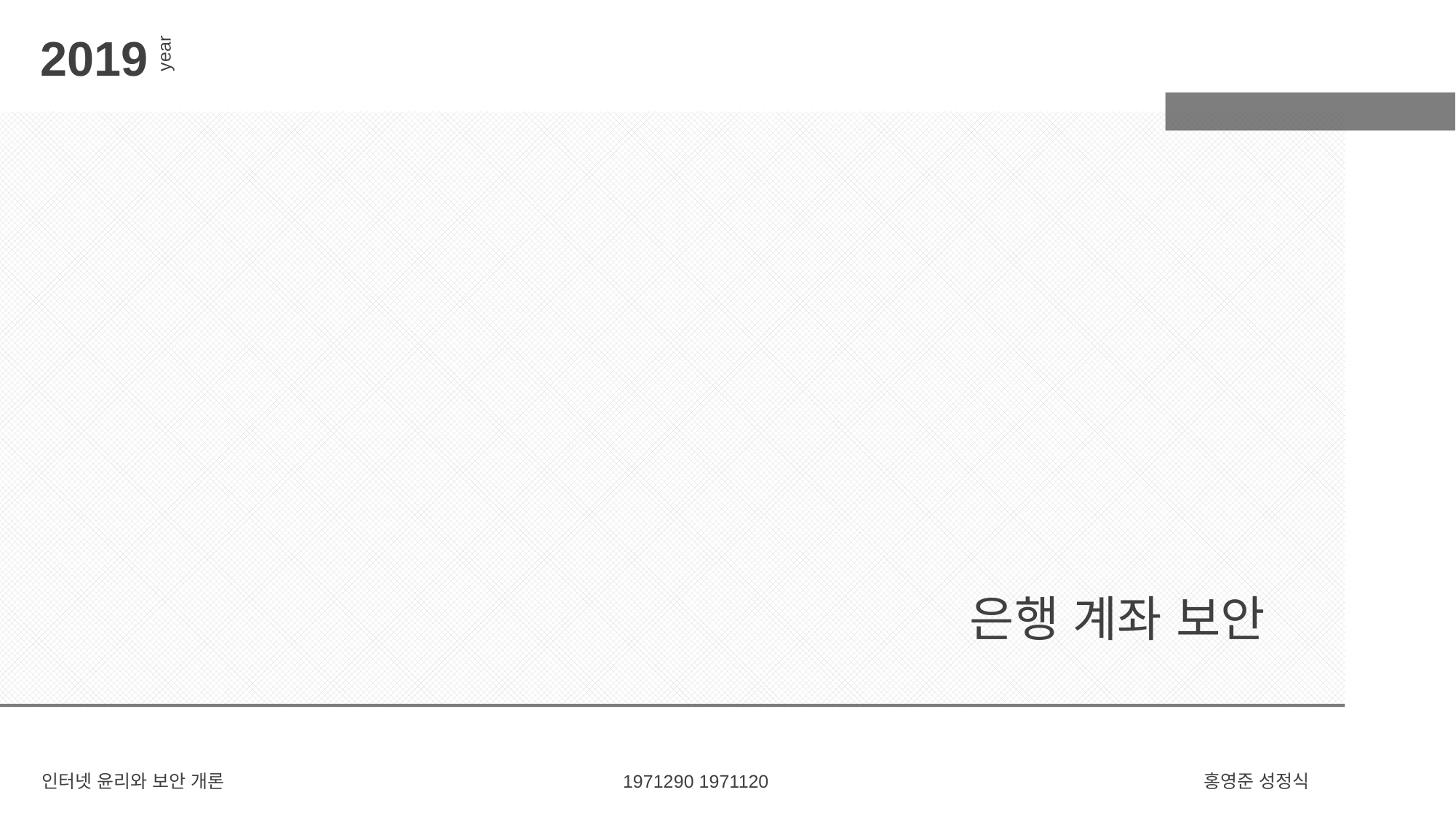

2019
year

은행 계좌 보안
인터넷 윤리와 보안 개론
1971290 1971120
홍영준 성정식